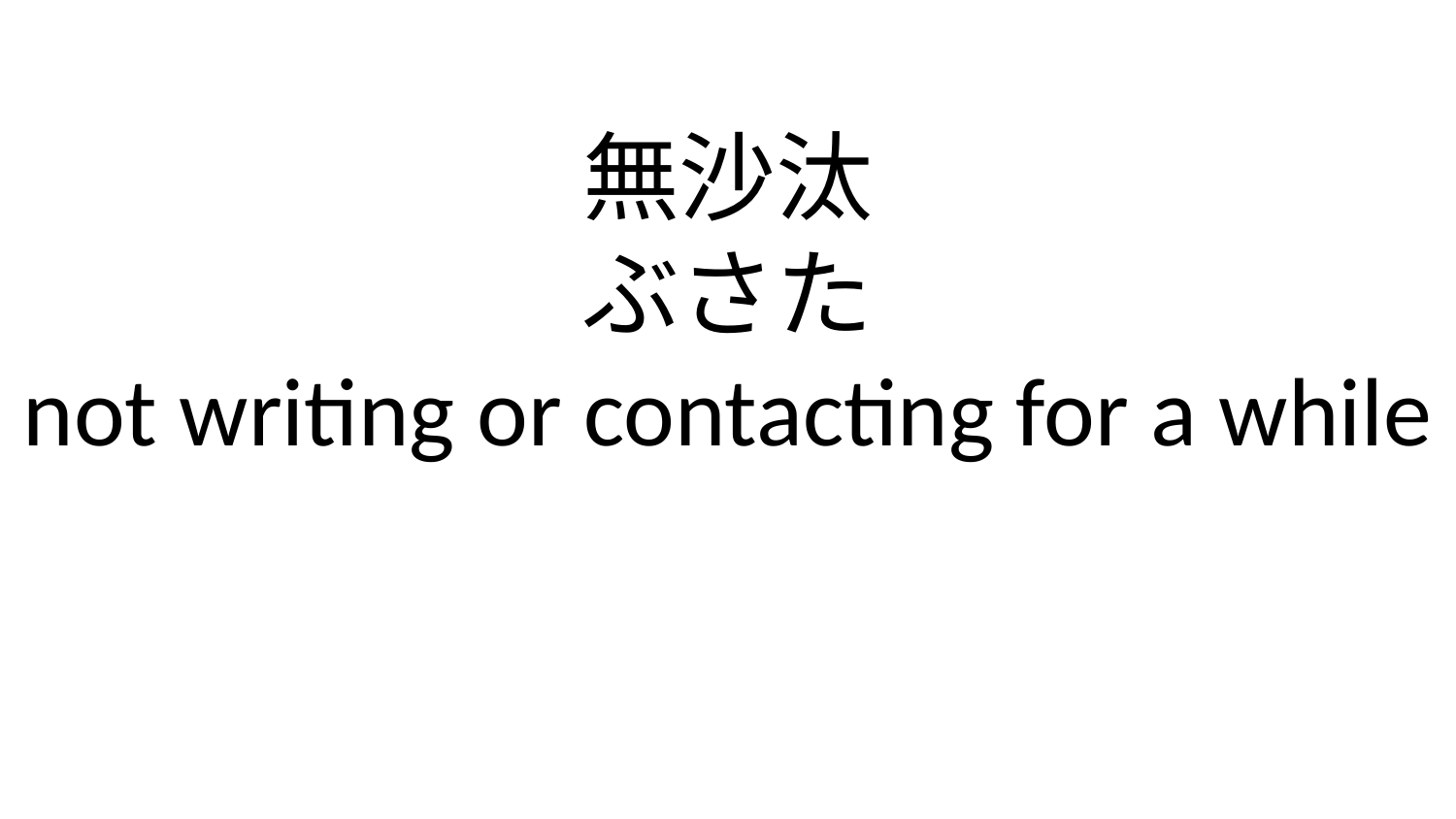

無沙汰
ぶさた
not writing or contacting for a while